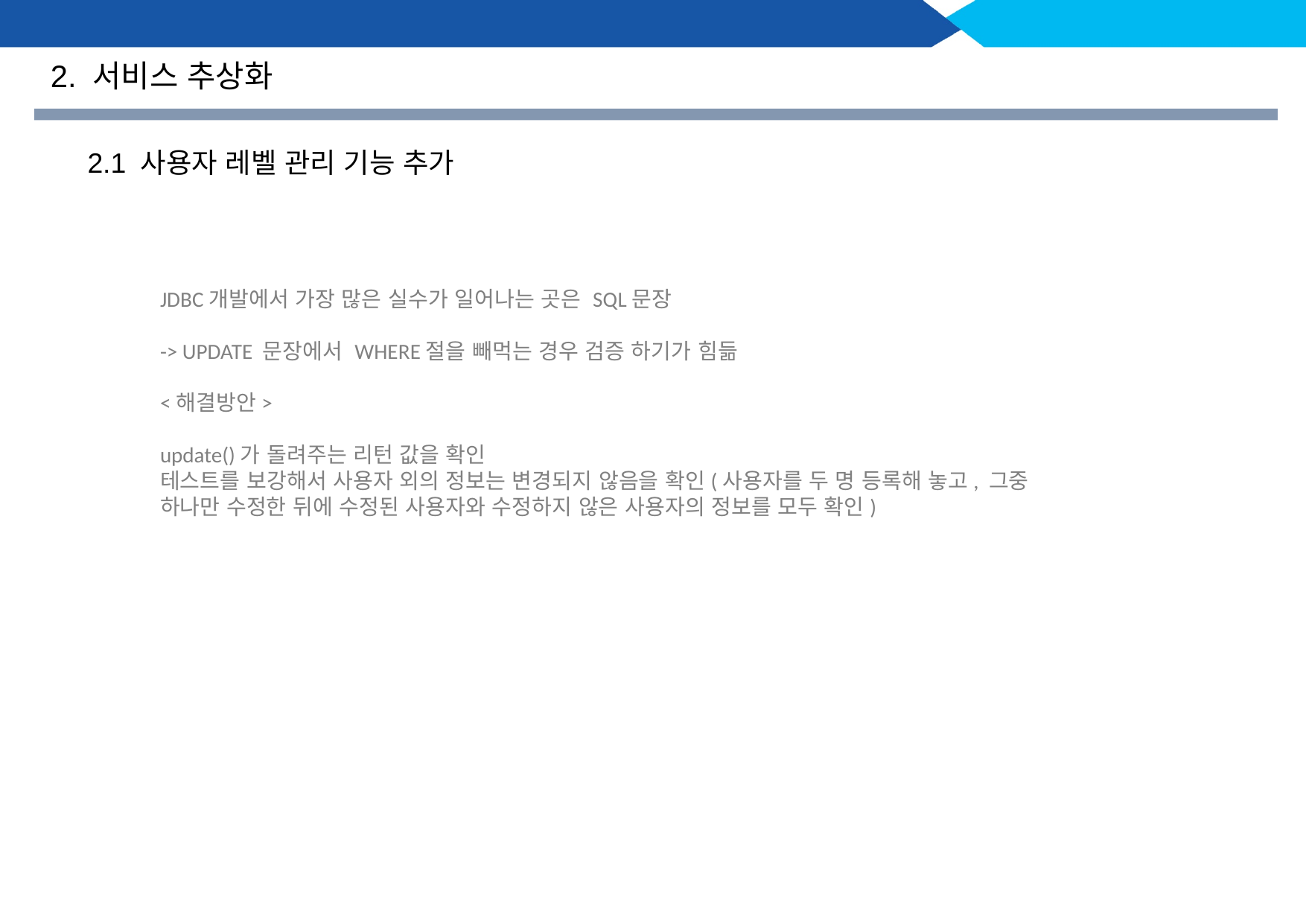

2. 서비스 추상화
2.1 사용자 레벨 관리 기능 추가
JDBC개발에서 가장 많은 실수가 일어나는 곳은 SQL문장

-> UPDATE 문장에서 WHERE절을 빼먹는 경우 검증 하기가 힘듦

<해결방안>

update()가 돌려주는 리턴 값을 확인
테스트를 보강해서 사용자 외의 정보는 변경되지 않음을 확인(사용자를 두 명 등록해 놓고, 그중 하나만 수정한 뒤에 수정된 사용자와 수정하지 않은 사용자의 정보를 모두 확인)